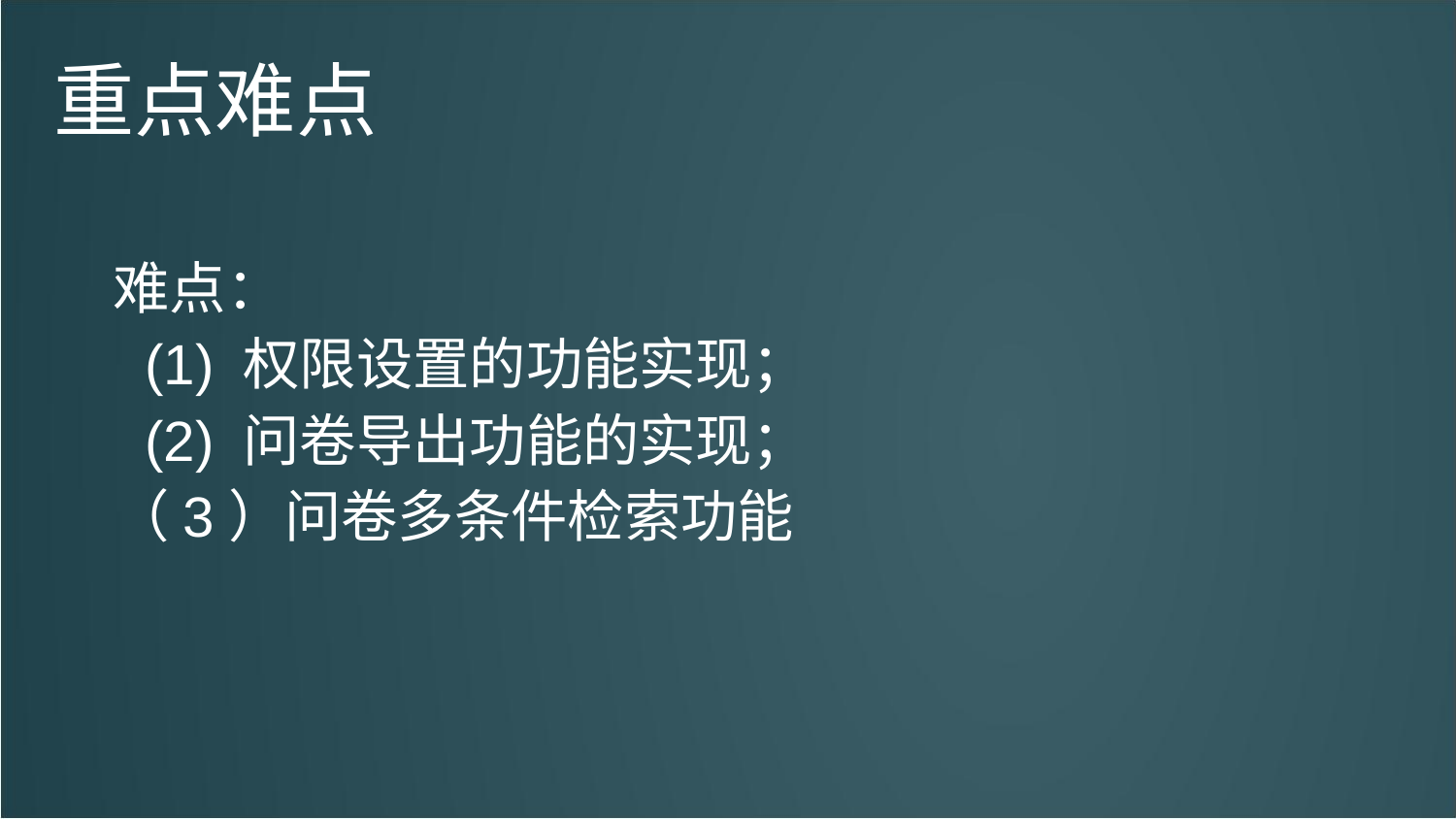

# 重点难点
难点：
  (1) 权限设置的功能实现；
  (2) 问卷导出功能的实现；
（3）问卷多条件检索功能